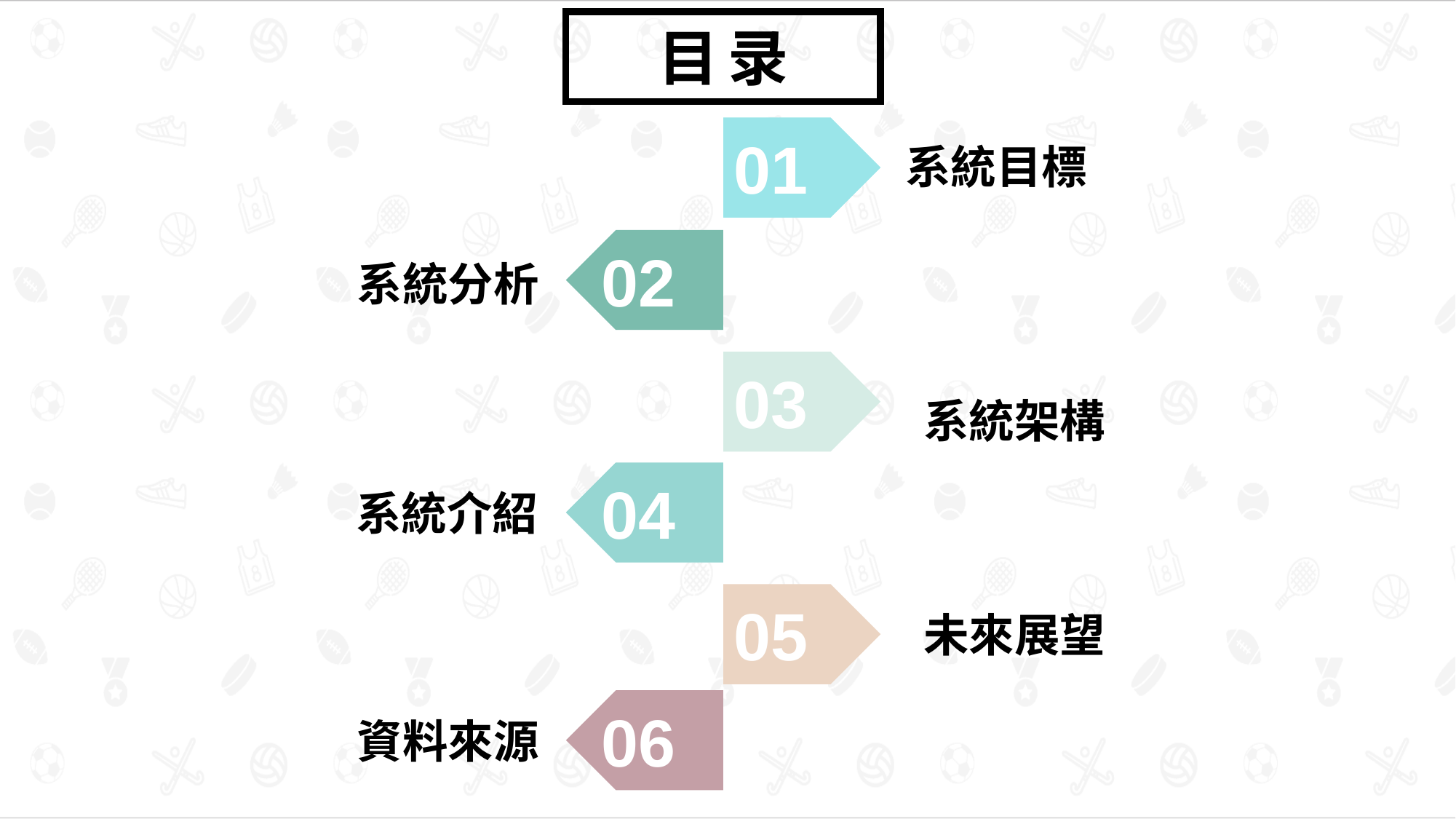

目录
01
系統目標
02
系統分析

03
系統架構
04
系統介紹
05
未來展望
06
資料來源